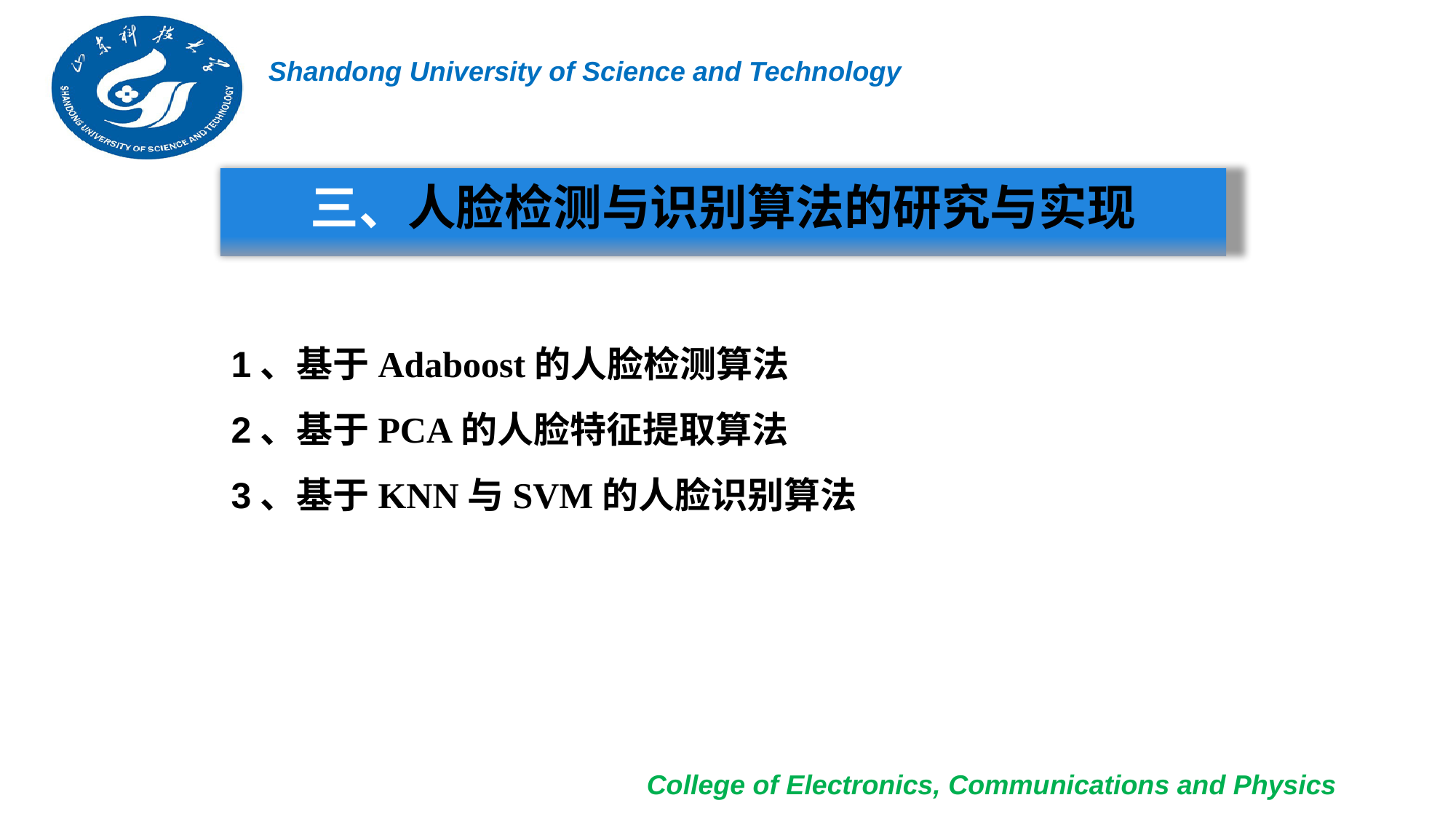

三、人脸检测与识别算法的研究与实现
1、基于Adaboost的人脸检测算法
2、基于PCA的人脸特征提取算法
3、基于KNN与SVM的人脸识别算法